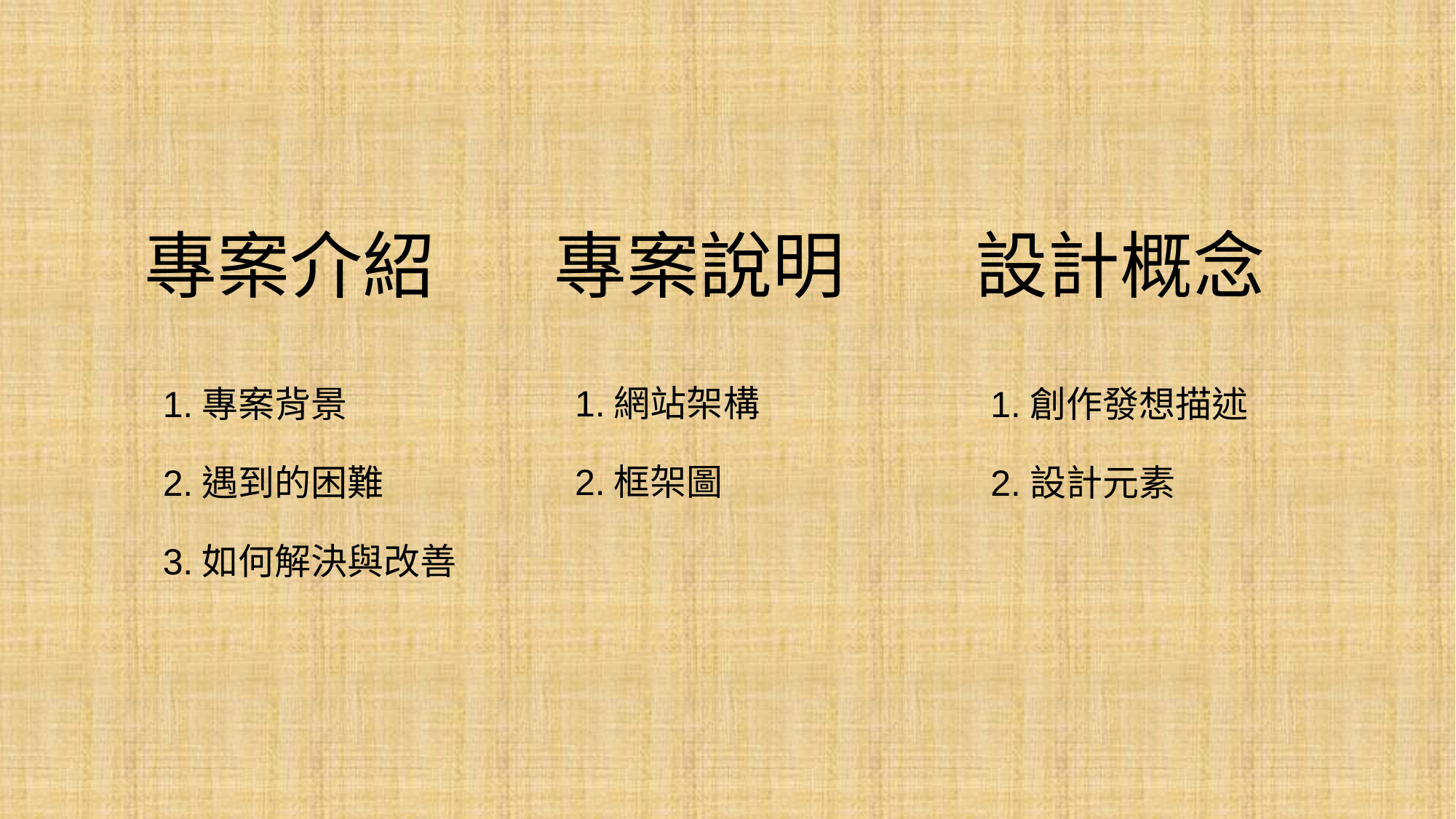

# 專案介紹
專案說明
設計概念
1.網站架構
2.框架圖
1.創作發想描述
2.設計元素
1.專案背景
2.遇到的困難
3.如何解決與改善